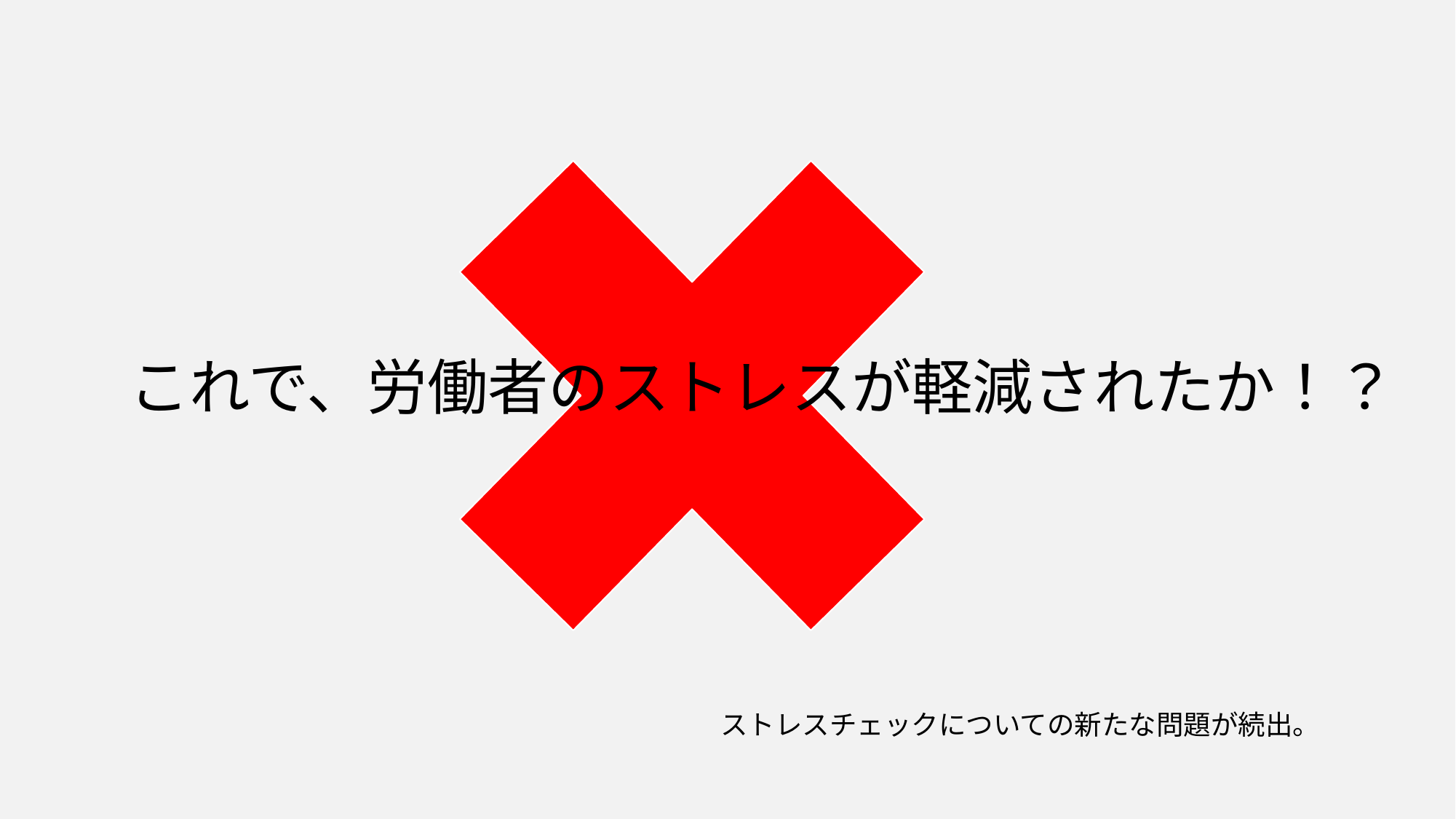

これで、労働者のストレスが軽減されたか！？
ストレスチェックについての新たな問題が続出。